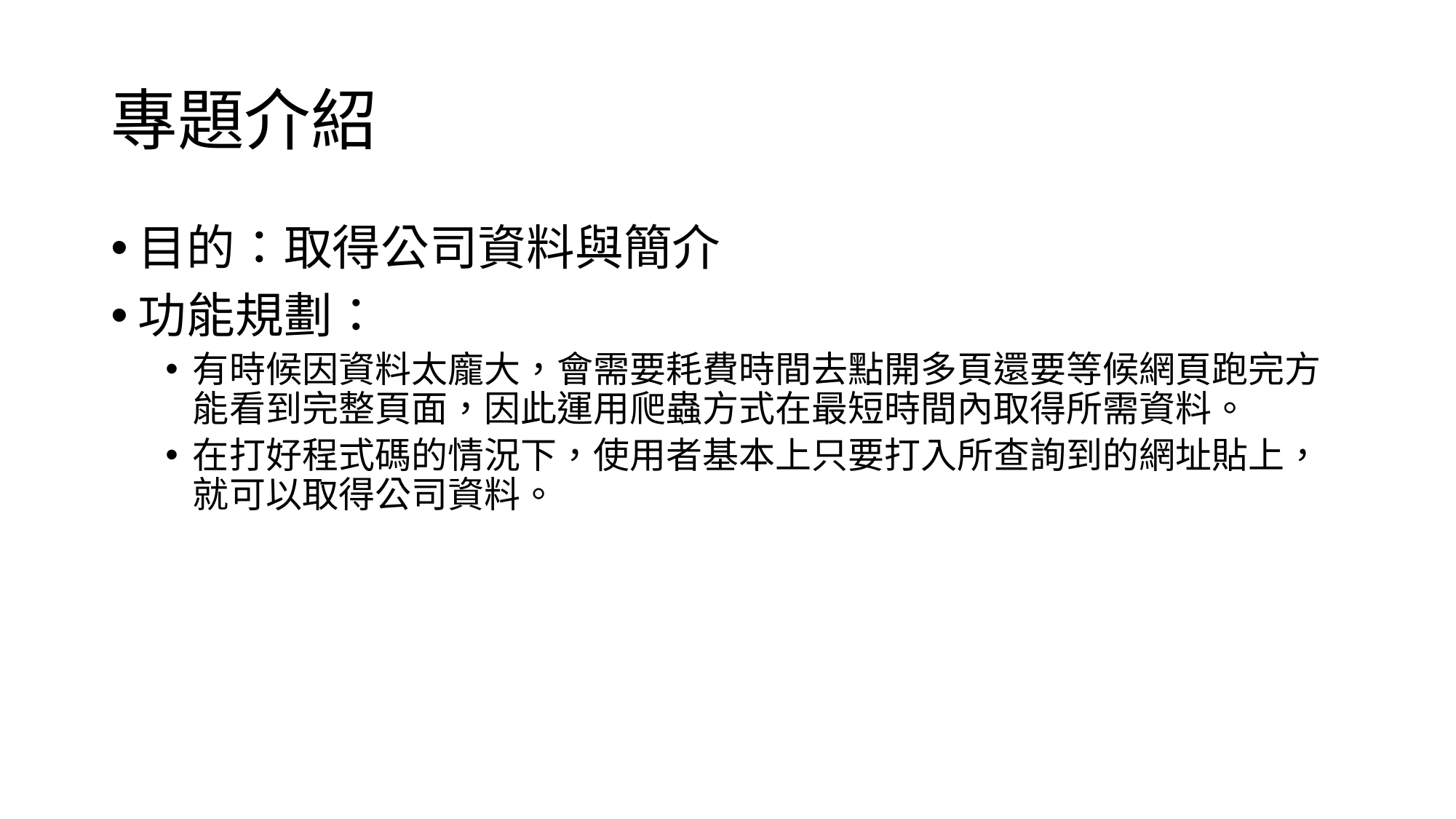

# 專題介紹
目的：取得公司資料與簡介
功能規劃：
有時候因資料太龐大，會需要耗費時間去點開多頁還要等候網頁跑完方能看到完整頁面，因此運用爬蟲方式在最短時間內取得所需資料。
在打好程式碼的情況下，使用者基本上只要打入所查詢到的網址貼上，就可以取得公司資料。